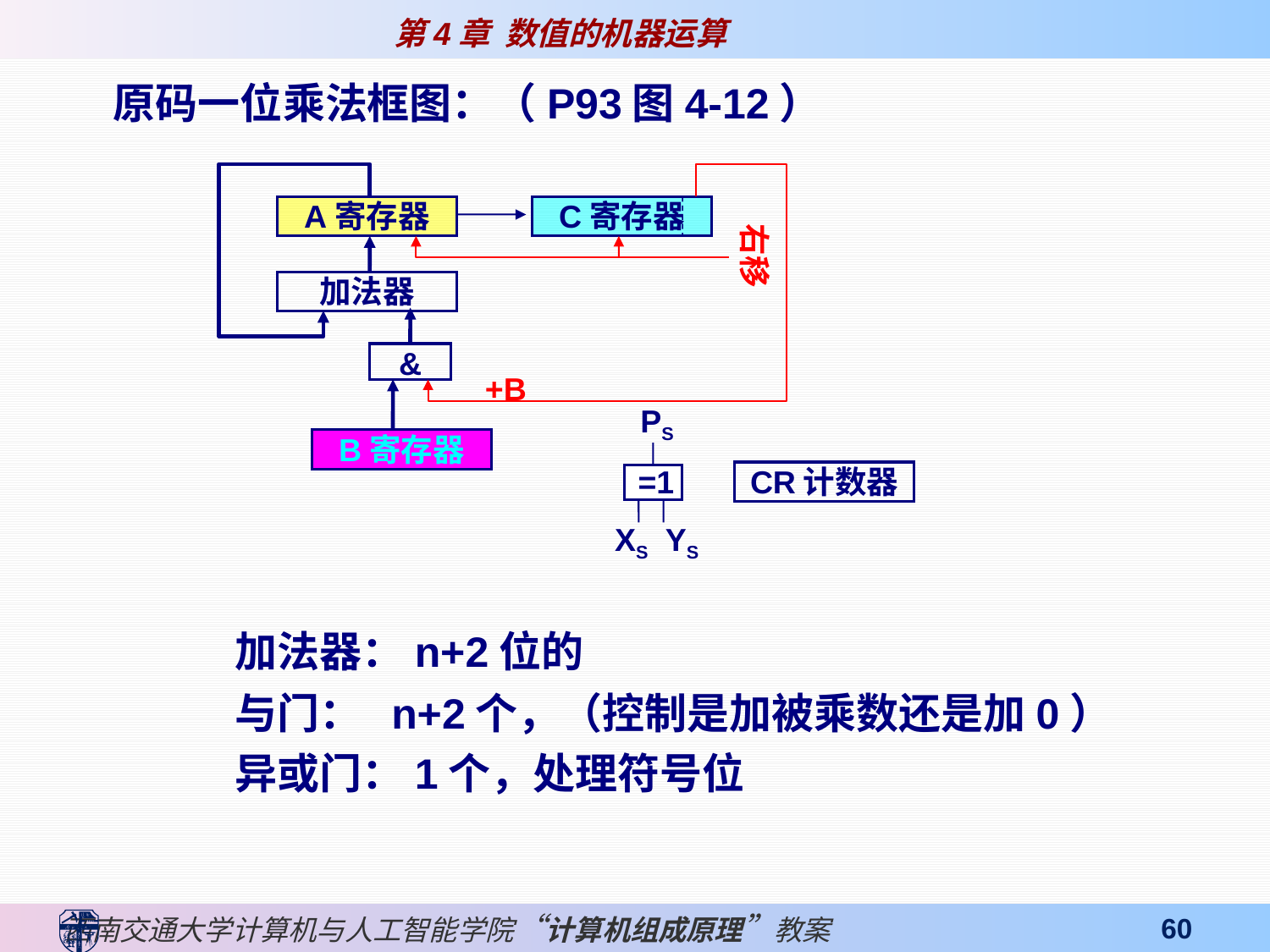

原码一位乘法框图：（P93图4-12）

A寄存器
C寄存器

右移

加法器

&
+B

PS
B寄存器

CR计数器
=1
XS  YS
加法器：n+2位的
与门：  n+2个，（控制是加被乘数还是加0）
异或门：1个，处理符号位